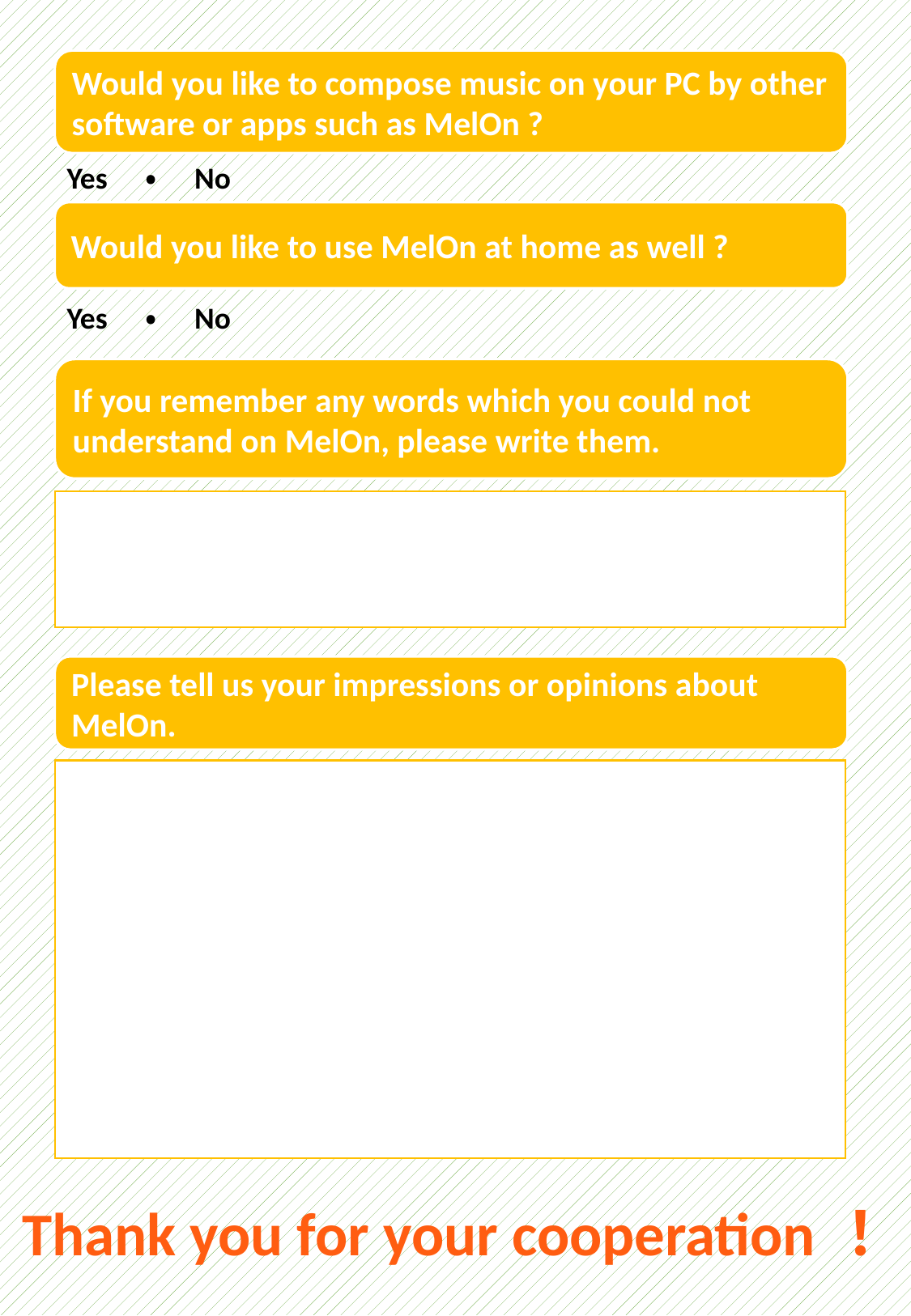

Would you like to compose music on your PC by other software or apps such as MelOn ?
Yes　・　No
Would you like to use MelOn at home as well ?
Yes　・　No
If you remember any words which you could not understand on MelOn, please write them.

Please tell us your impressions or opinions about MelOn.

Thank you for your cooperation！